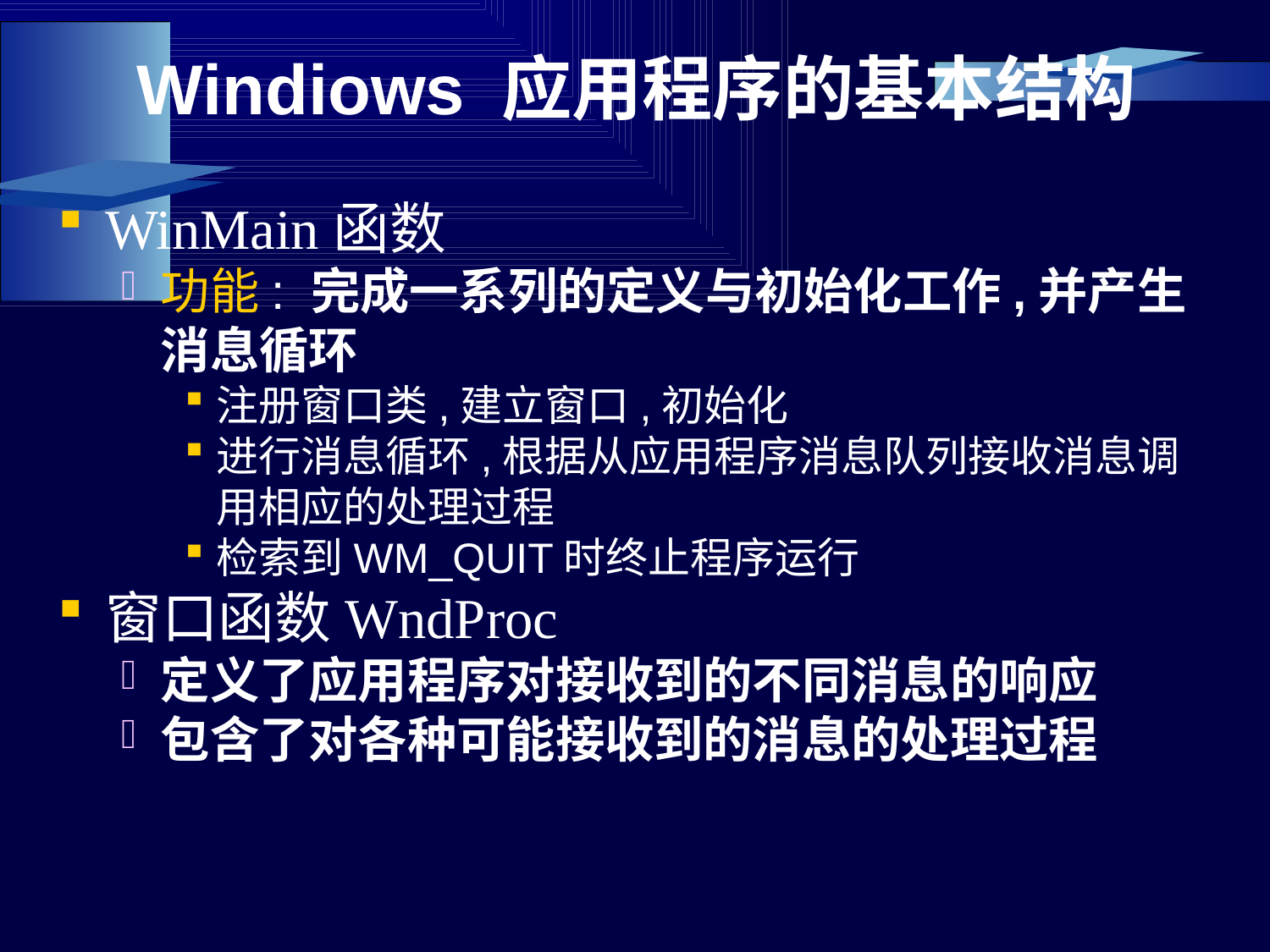

# Windiows 应用程序的基本结构
WinMain函数
功能: 完成一系列的定义与初始化工作,并产生消息循环
注册窗口类,建立窗口,初始化
进行消息循环,根据从应用程序消息队列接收消息调用相应的处理过程
检索到WM_QUIT时终止程序运行
窗口函数WndProc
定义了应用程序对接收到的不同消息的响应
包含了对各种可能接收到的消息的处理过程